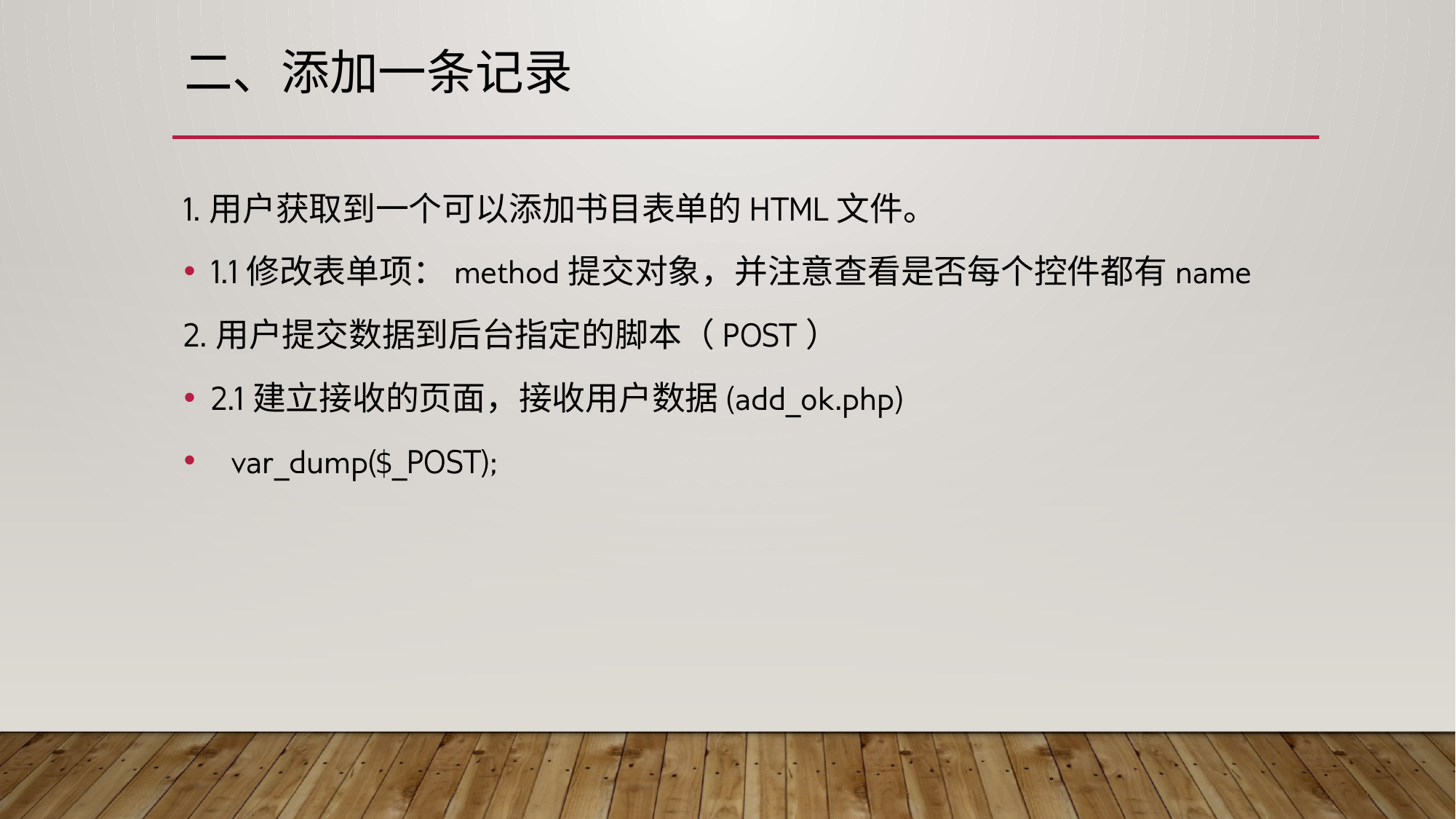

# 二、添加一条记录
1.用户获取到一个可以添加书目表单的HTML文件。
1.1修改表单项：method提交对象，并注意查看是否每个控件都有name
2.用户提交数据到后台指定的脚本（POST）
2.1建立接收的页面，接收用户数据(add_ok.php)
  var_dump($_POST);